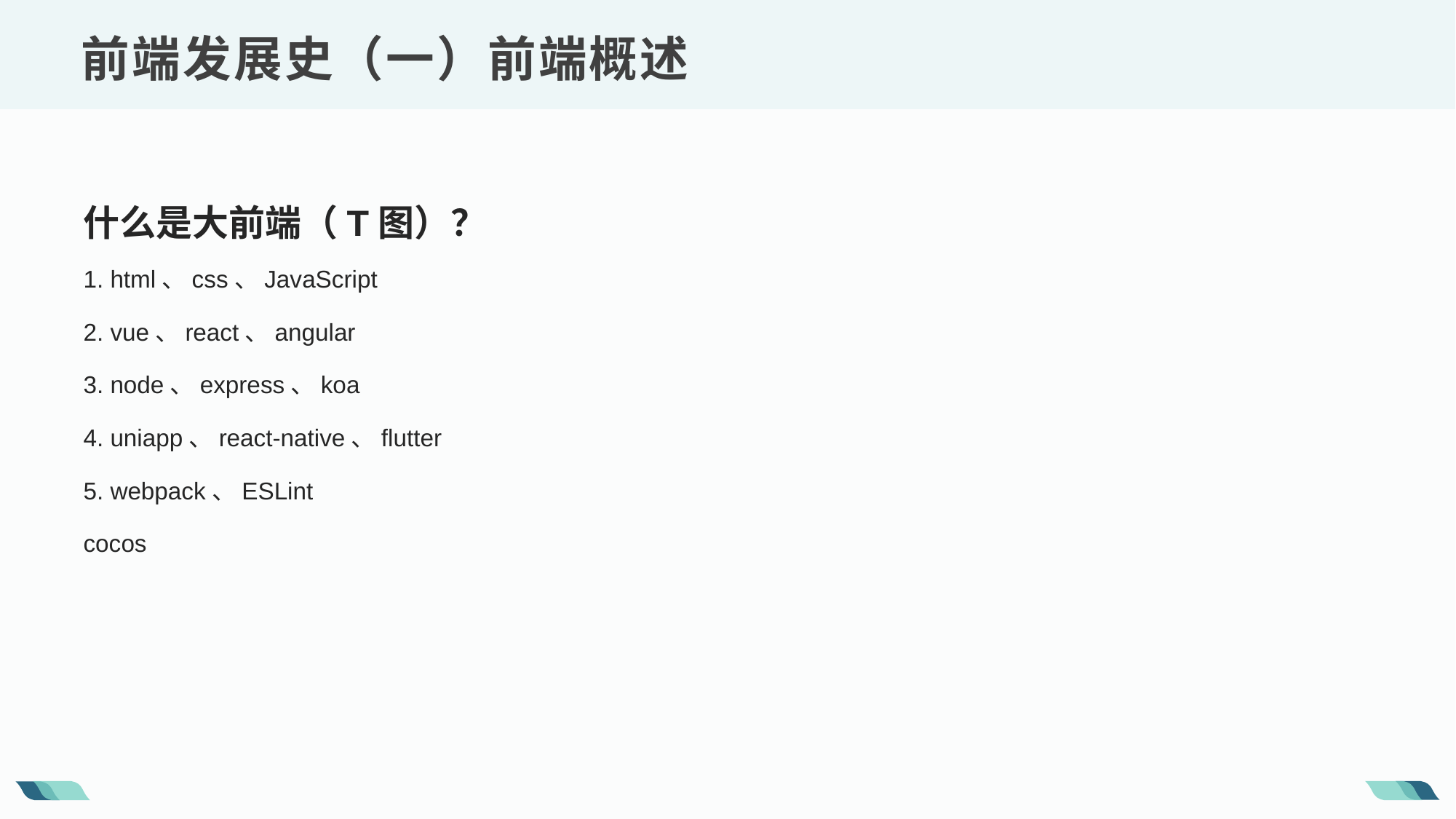

前端发展史（一）前端概述
什么是大前端（T图）？
1. html、css、JavaScript
2. vue、react、angular
3. node、express、koa
4. uniapp、react-native、flutter
5. webpack、ESLint
cocos